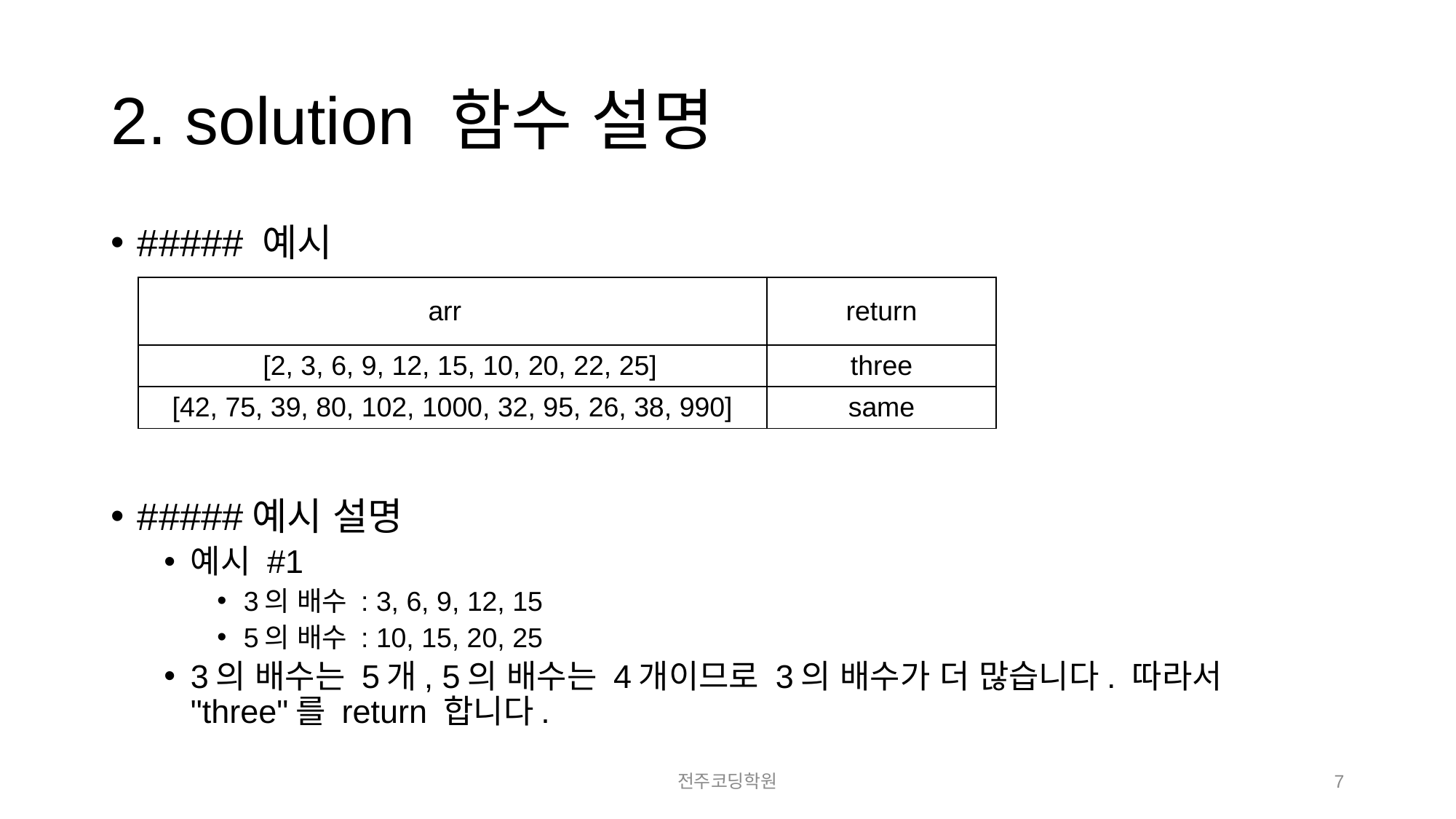

# 2. solution 함수 설명
##### 예시

#####예시 설명
예시 #1
3의 배수 : 3, 6, 9, 12, 15
5의 배수 : 10, 15, 20, 25
3의 배수는 5개, 5의 배수는 4개이므로 3의 배수가 더 많습니다. 따라서 "three"를 return 합니다.
| arr | return |
| --- | --- |
| [2, 3, 6, 9, 12, 15, 10, 20, 22, 25] | three |
| [42, 75, 39, 80, 102, 1000, 32, 95, 26, 38, 990] | same |
전주코딩학원
7